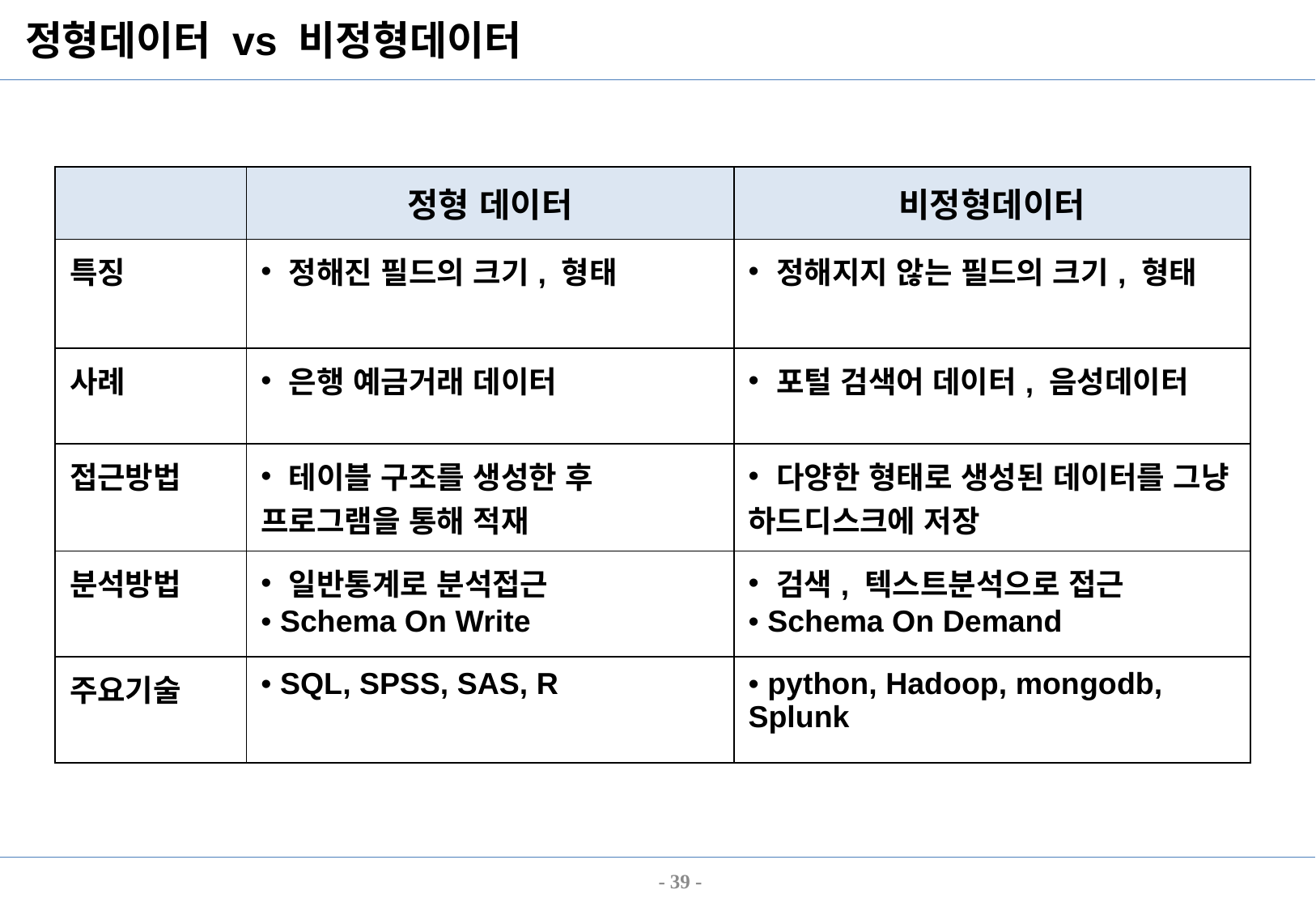

# 정형데이터 vs 비정형데이터
|  | 정형 데이터 | 비정형데이터 |
| --- | --- | --- |
| 특징 | 정해진 필드의 크기, 형태 | 정해지지 않는 필드의 크기, 형태 |
| 사례 | 은행 예금거래 데이터 | 포털 검색어 데이터, 음성데이터 |
| 접근방법 | 테이블 구조를 생성한 후 프로그램을 통해 적재 | 다양한 형태로 생성된 데이터를 그냥 하드디스크에 저장 |
| 분석방법 | 일반통계로 분석접근 Schema On Write | 검색, 텍스트분석으로 접근 Schema On Demand |
| 주요기술 | SQL, SPSS, SAS, R | python, Hadoop, mongodb, Splunk |
- 39 -